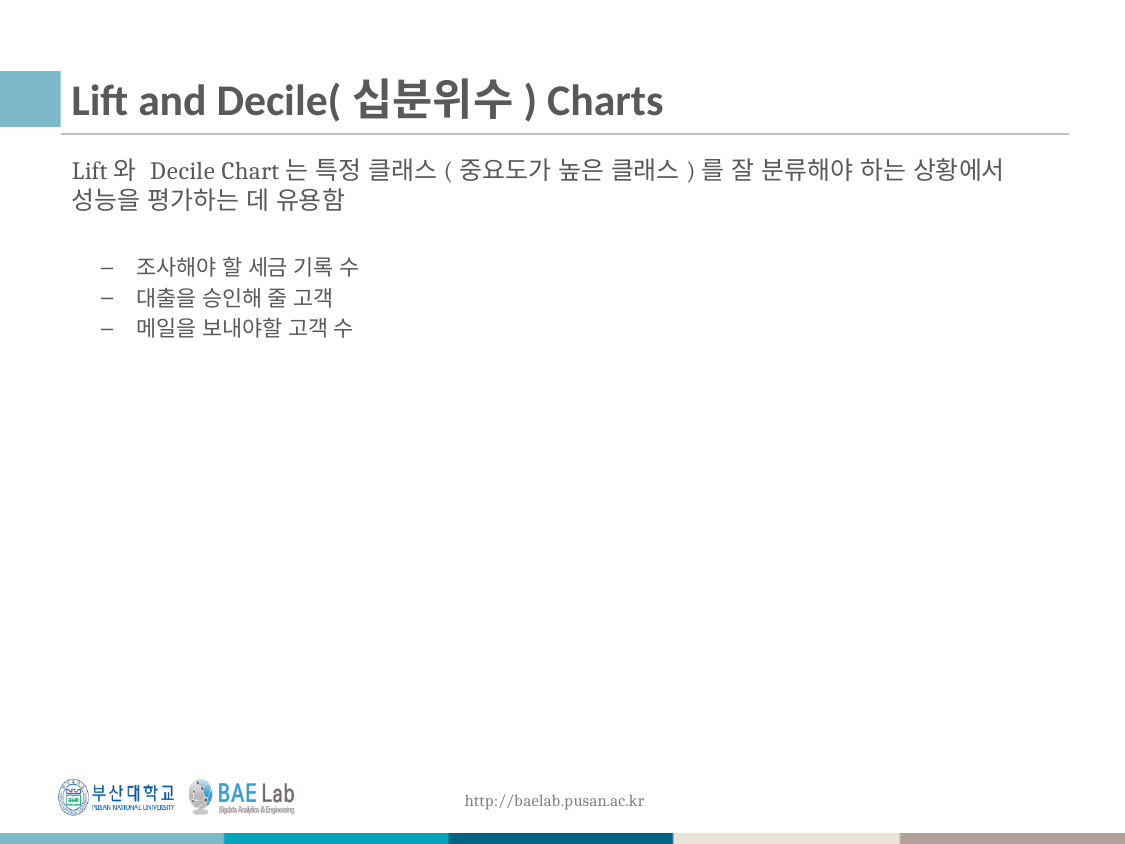

# Lift and Decile(십분위수) Charts
Lift와 Decile Chart는 특정 클래스(중요도가 높은 클래스)를 잘 분류해야 하는 상황에서 성능을 평가하는 데 유용함

조사해야 할 세금 기록 수
대출을 승인해 줄 고객
메일을 보내야할 고객 수